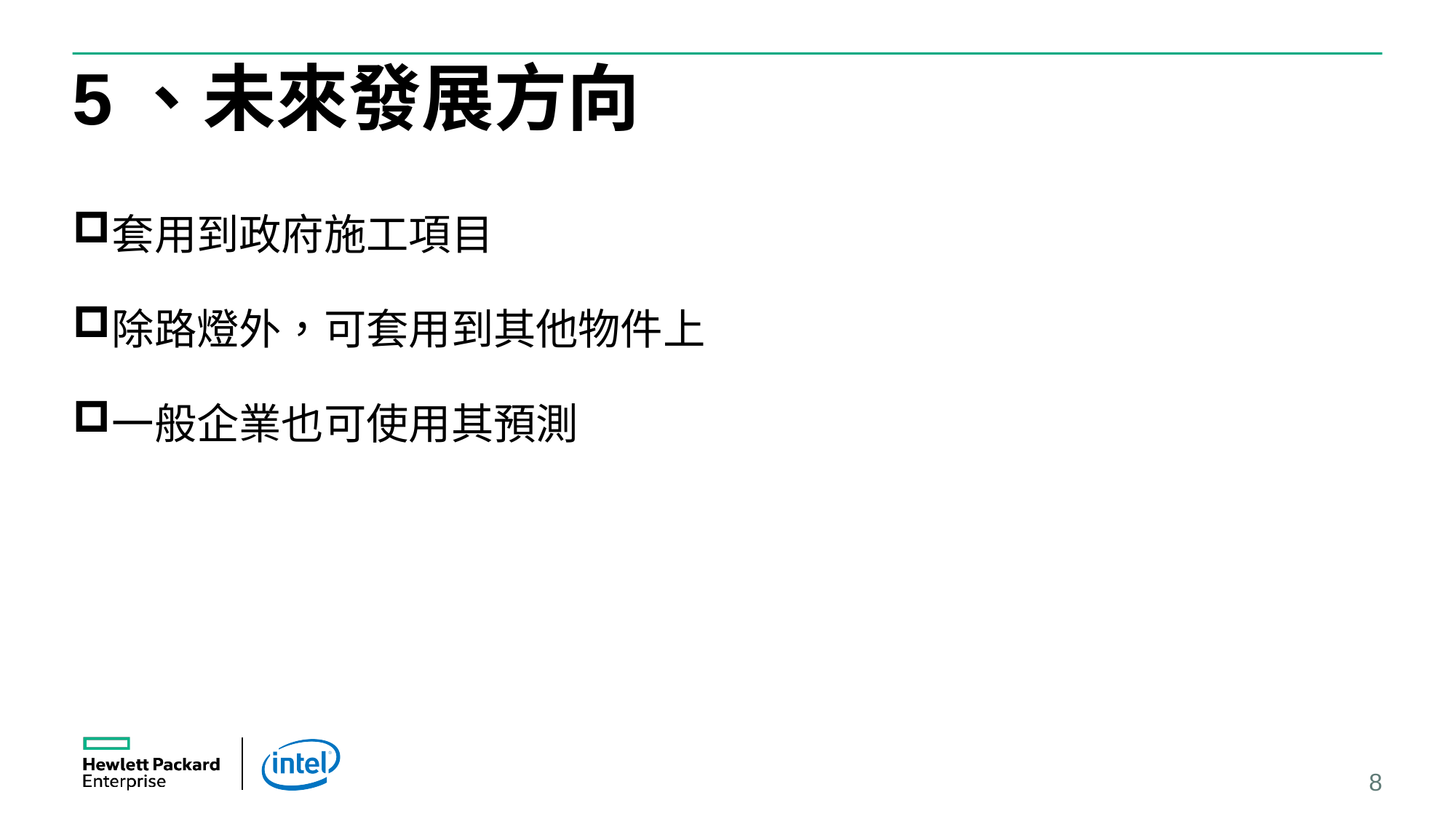

# 5、未來發展方向
套用到政府施工項目
除路燈外，可套用到其他物件上
一般企業也可使用其預測

8